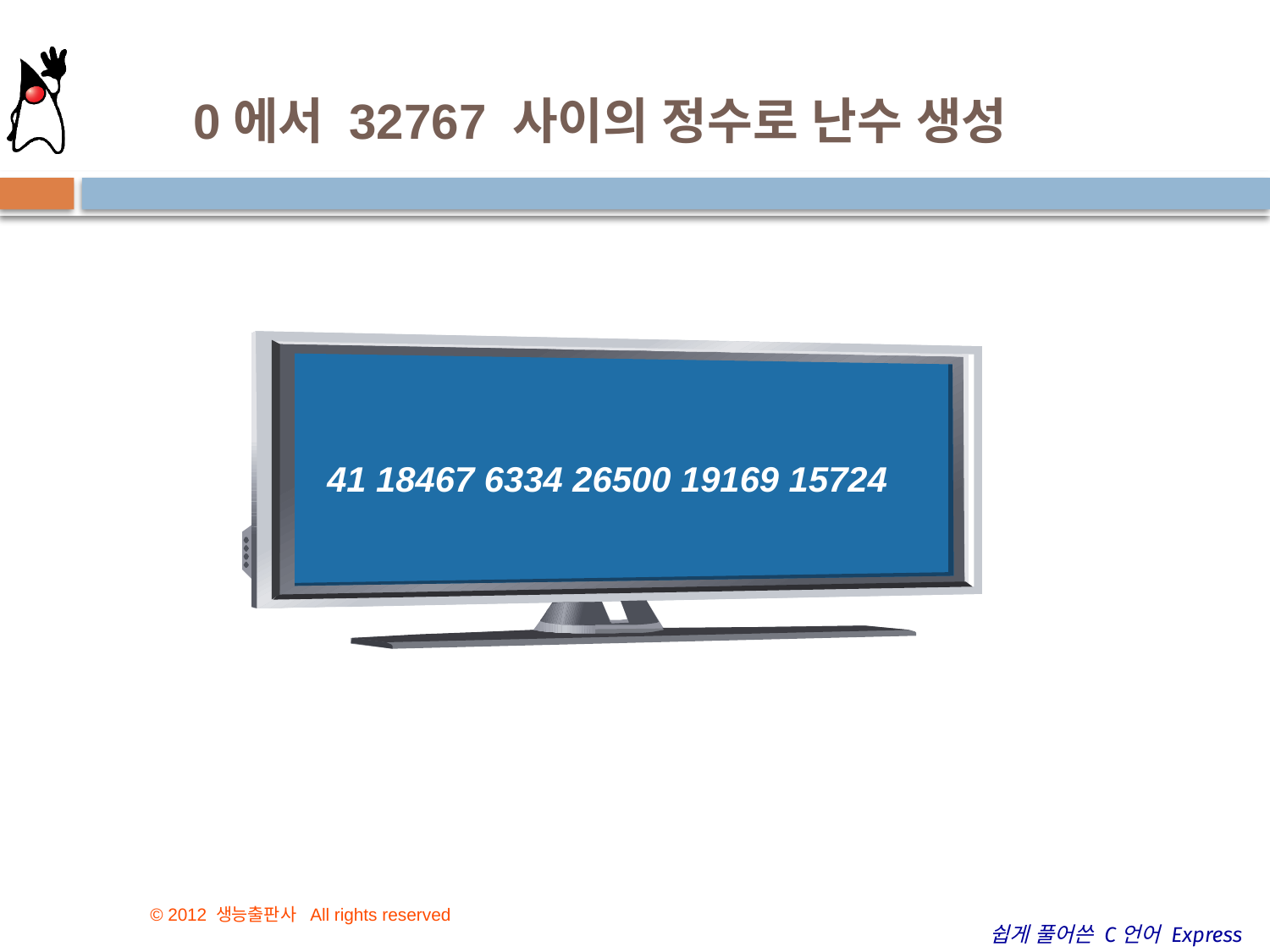

0에서 32767 사이의 정수로 난수 생성

41 18467 6334 26500 19169 15724